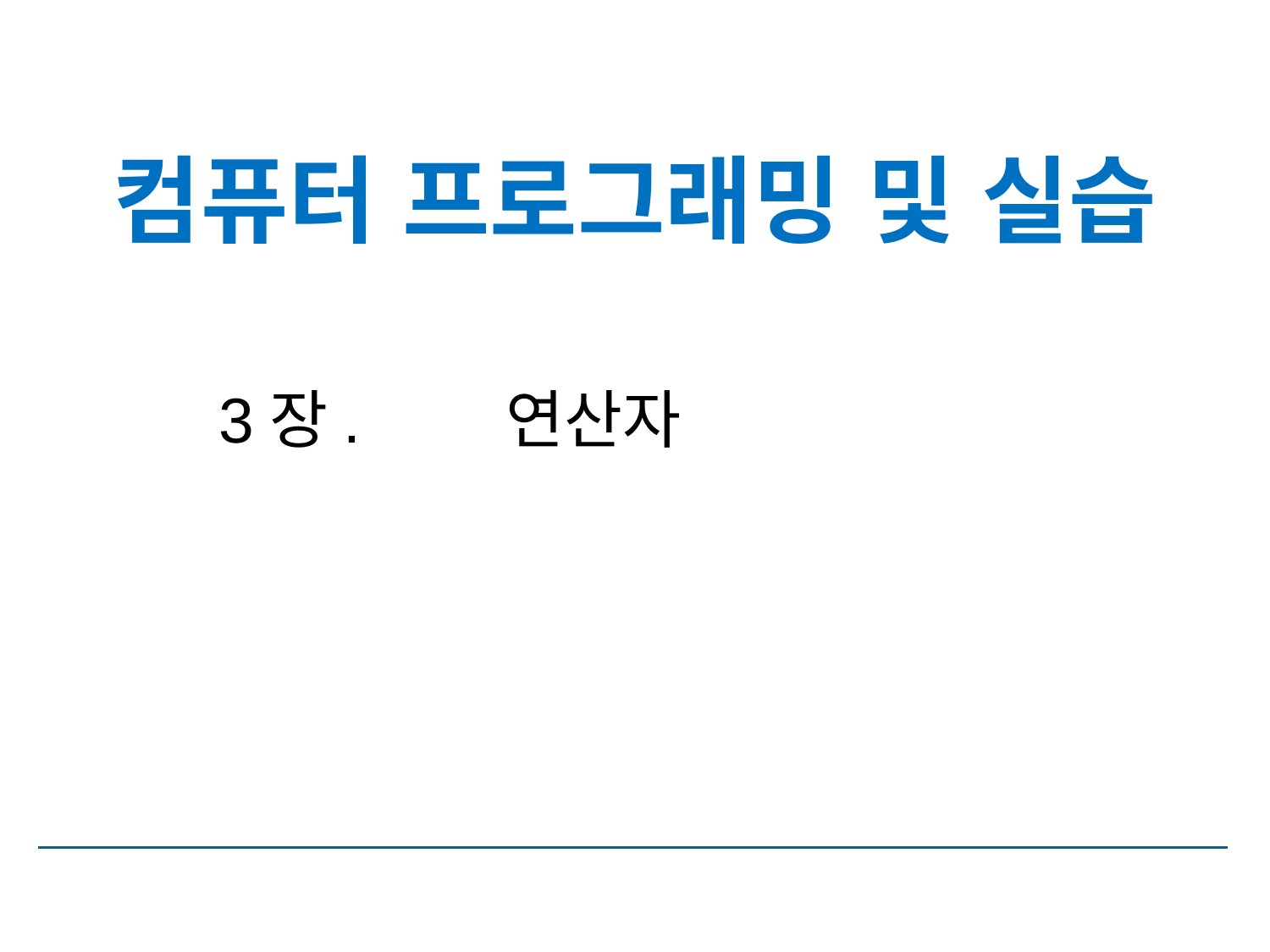

# 컴퓨터 프로그래밍 및 실습
3장.	 연산자